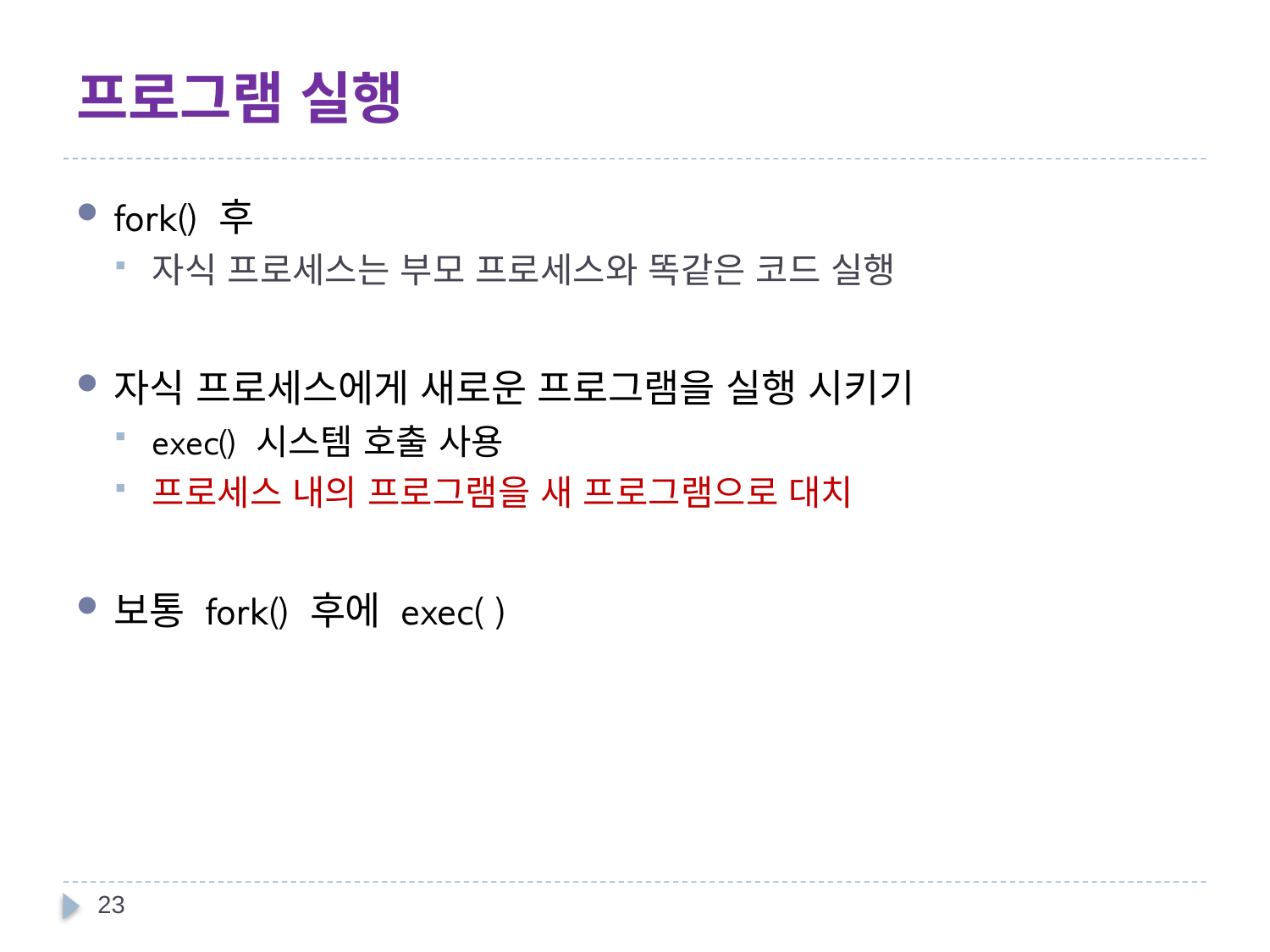

# 프로그램 실행
fork() 후
자식 프로세스는 부모 프로세스와 똑같은 코드 실행

자식 프로세스에게 새로운 프로그램을 실행 시키기
exec() 시스템 호출 사용
프로세스 내의 프로그램을 새 프로그램으로 대치

보통 fork() 후에 exec( )

23